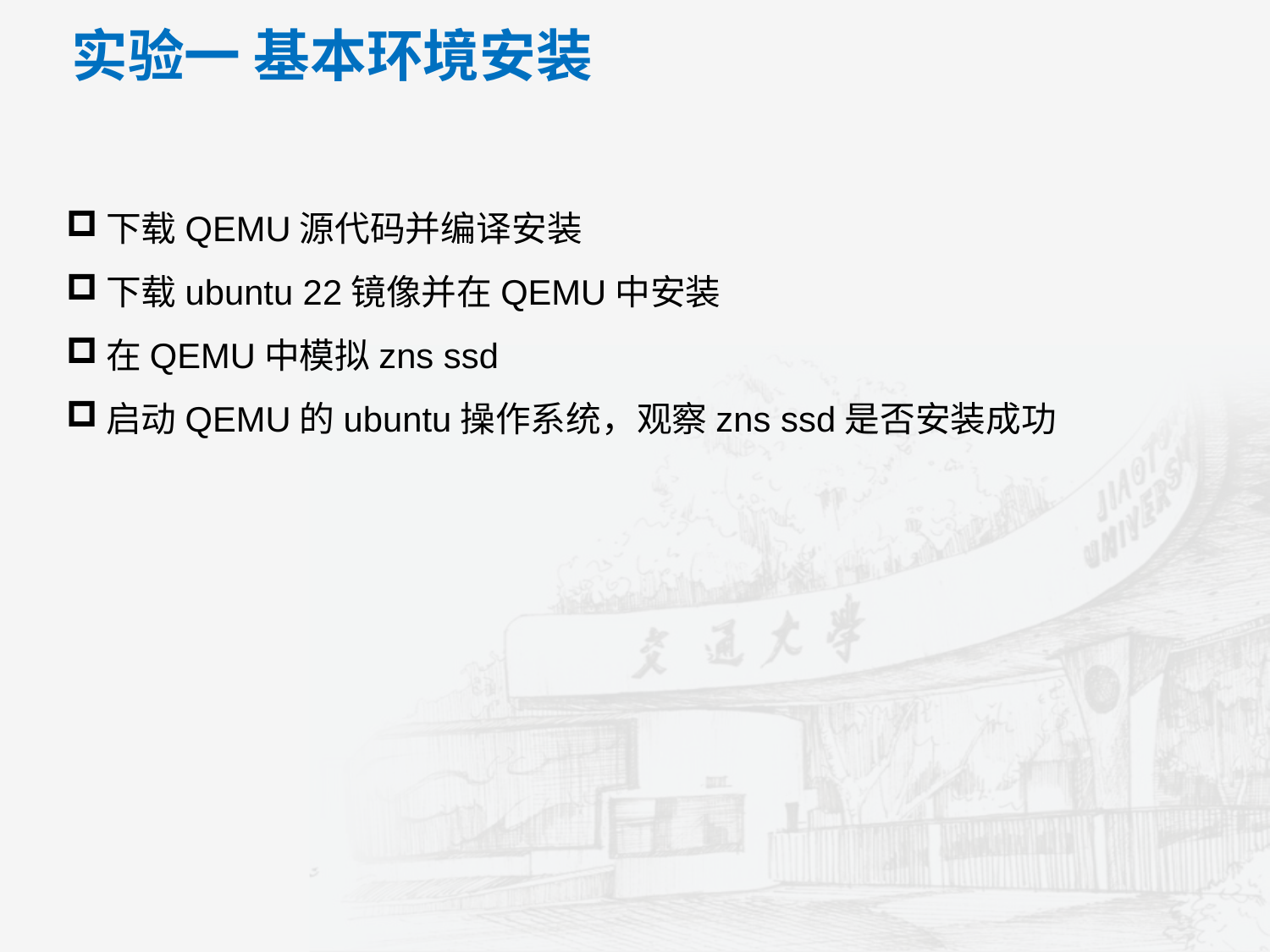

实验一 基本环境安装
下载QEMU源代码并编译安装
下载ubuntu 22镜像并在QEMU中安装
在QEMU中模拟zns ssd
启动QEMU的ubuntu操作系统，观察zns ssd是否安装成功